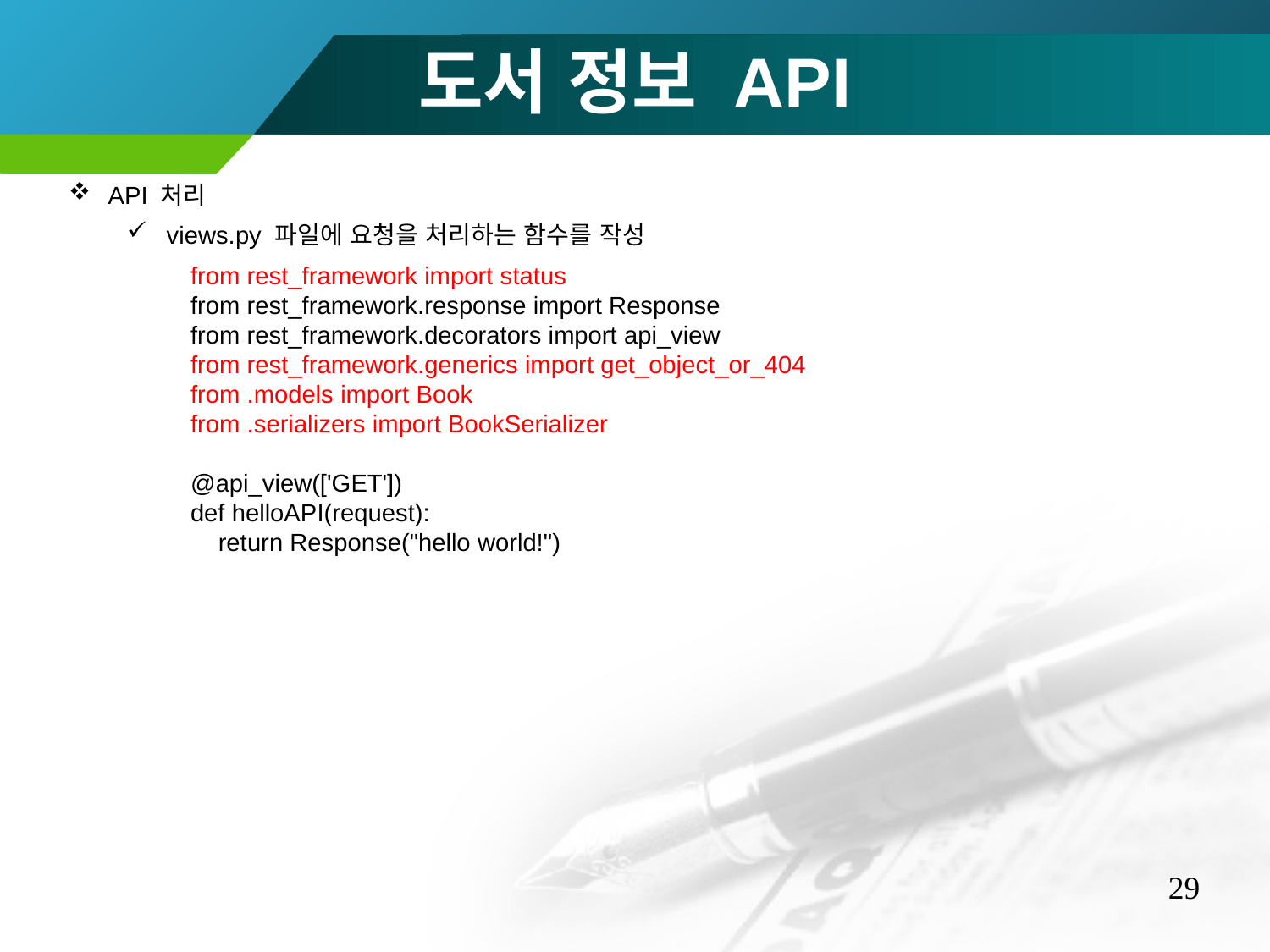

도서 정보 API
API 처리
views.py 파일에 요청을 처리하는 함수를 작성
from rest_framework import status
from rest_framework.response import Response
from rest_framework.decorators import api_view
from rest_framework.generics import get_object_or_404
from .models import Book
from .serializers import BookSerializer

@api_view(['GET'])
def helloAPI(request):
    return Response("hello world!")
29